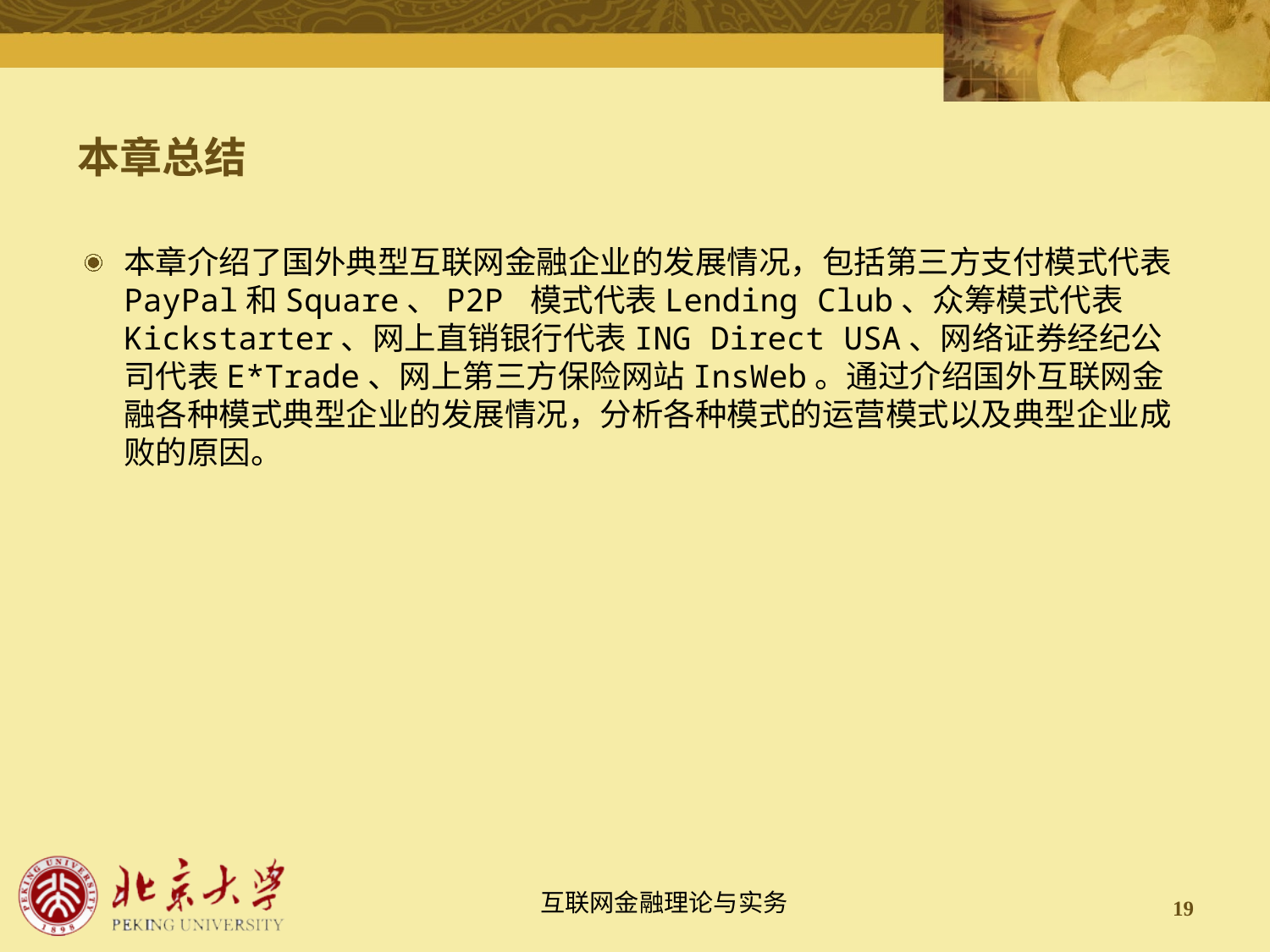

# 本章总结
本章介绍了国外典型互联网金融企业的发展情况，包括第三方支付模式代表PayPal和Square、P2P 模式代表Lending Club、众筹模式代表Kickstarter、网上直销银行代表ING Direct USA、网络证券经纪公司代表E*Trade、网上第三方保险网站InsWeb。通过介绍国外互联网金融各种模式典型企业的发展情况，分析各种模式的运营模式以及典型企业成败的原因。
19